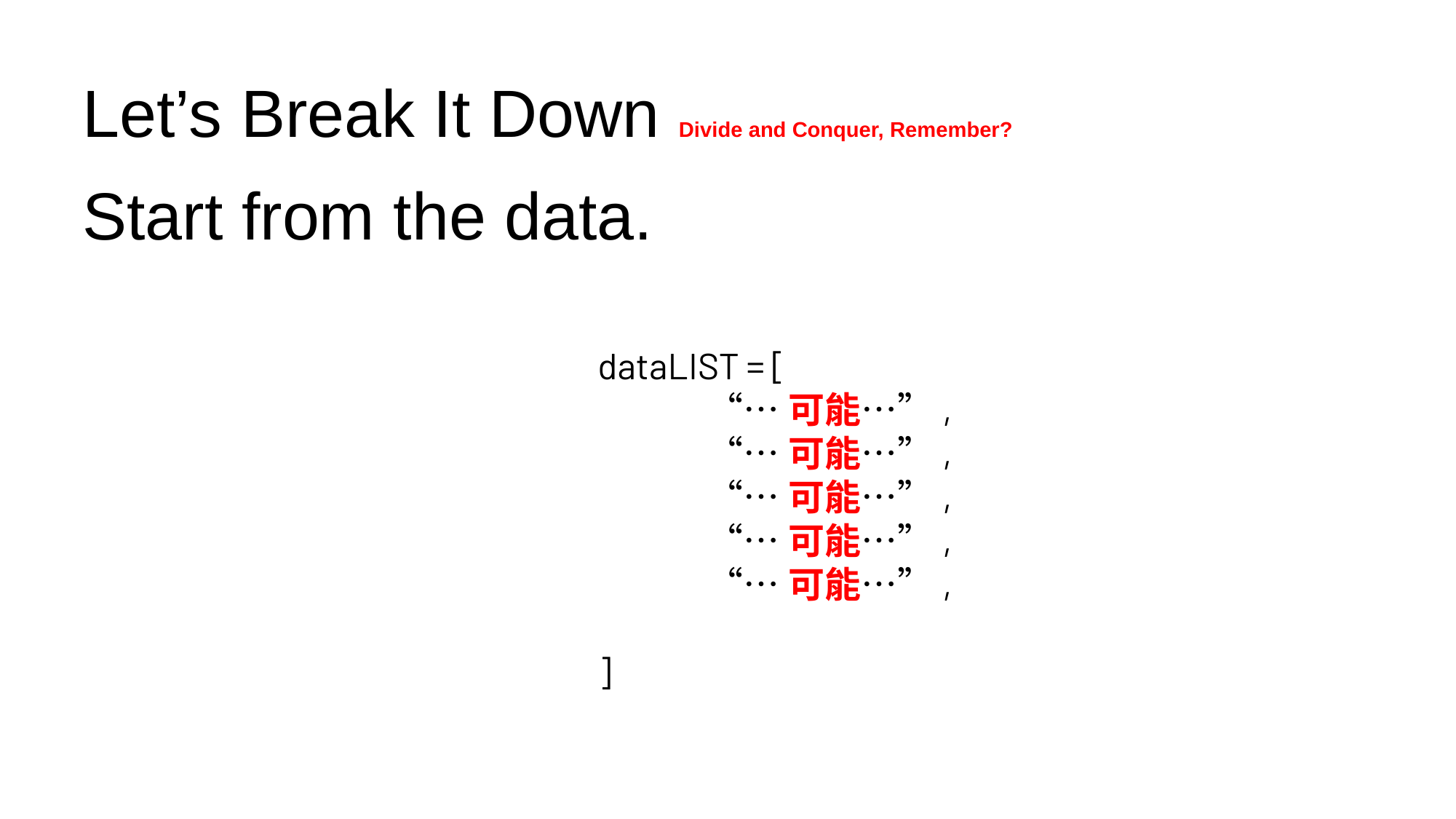

# Let’s Break It Down Divide and Conquer, Remember?
Start from the data.
dataLIST = [
	“…可能…”,
	“…可能…”,
	“…可能…”,
	“…可能…”,
	“…可能…”,

]